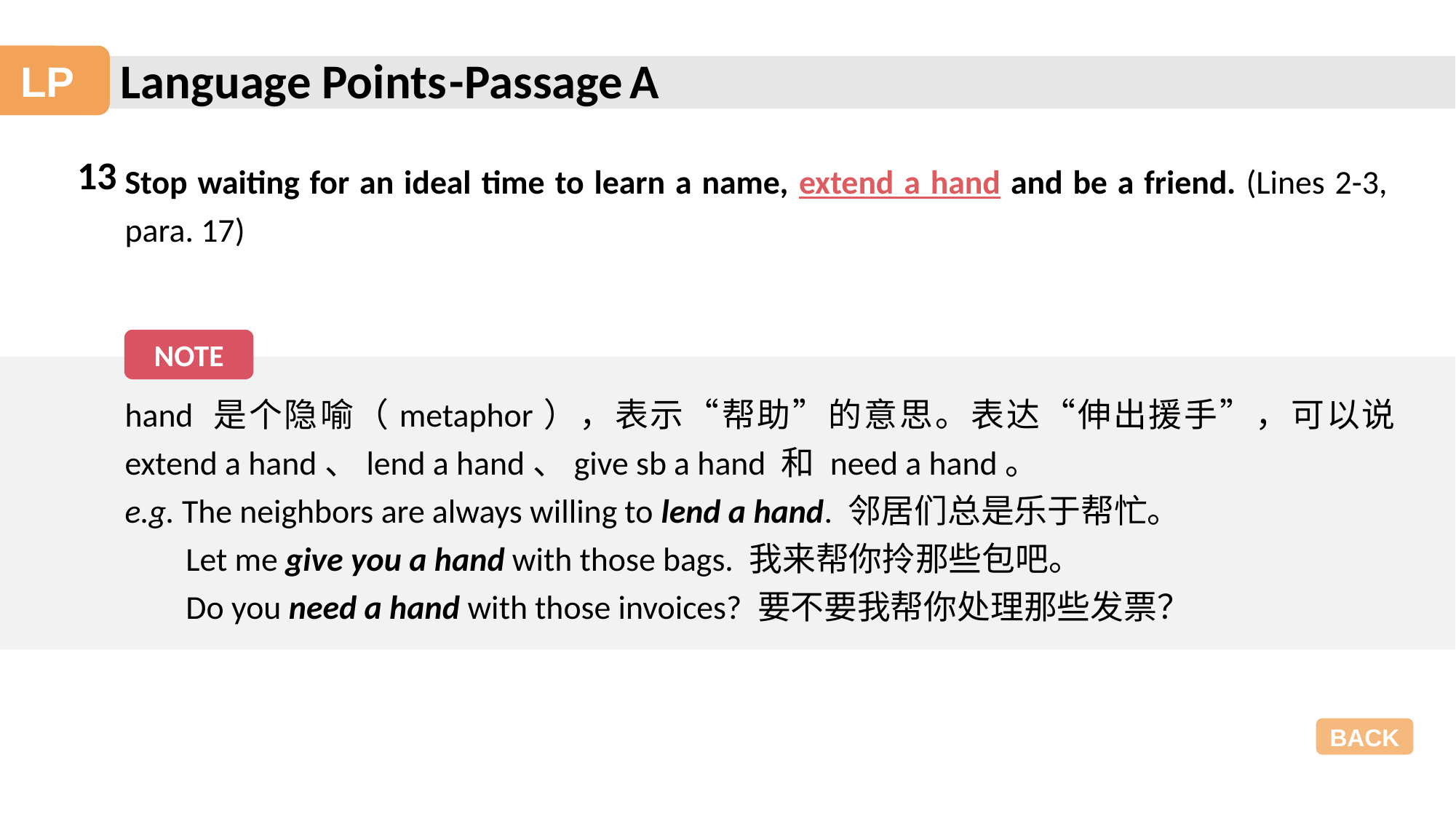

Language Points
-Passage A
LP

13
Stop waiting for an ideal time to learn a name, extend a hand and be a friend. (Lines 2-3, para. 17)
NOTE

hand 是个隐喻（metaphor），表示“帮助”的意思。表达“伸出援手”，可以说 extend a hand、lend a hand、give sb a hand 和 need a hand。
e.g. The neighbors are always willing to lend a hand. 邻居们总是乐于帮忙。
 Let me give you a hand with those bags. 我来帮你拎那些包吧。
 Do you need a hand with those invoices? 要不要我帮你处理那些发票？
BACK